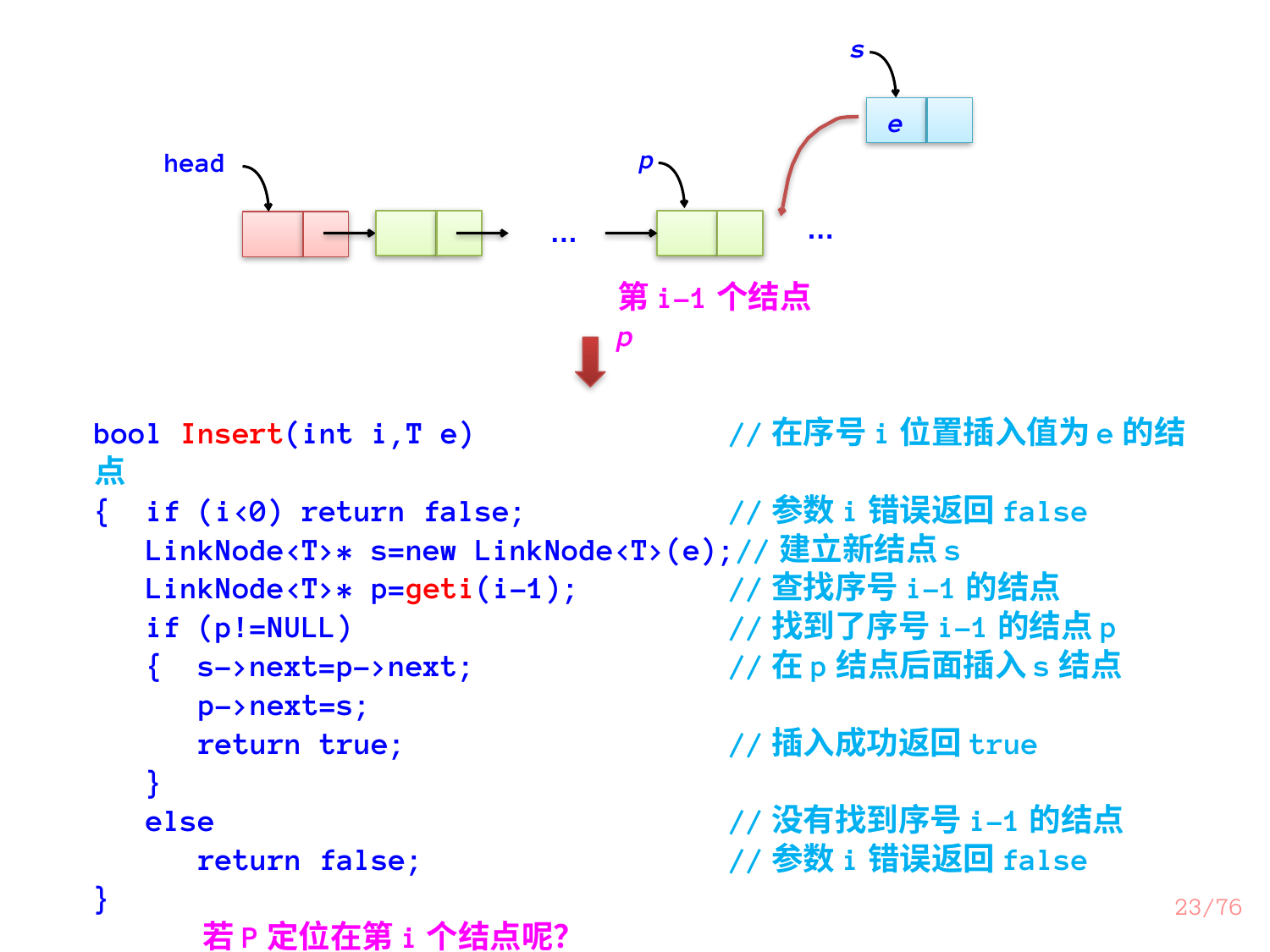

s

e

p
head

…

…

第i-1个结点p

bool Insert(int i,T e)		//在序号i位置插入值为e的结点
{  if (i<0) return false; 		//参数i错误返回false
   LinkNode<T>* s=new LinkNode<T>(e);//建立新结点s
   LinkNode<T>* p=geti(i-1);		//查找序号i-1的结点
   if (p!=NULL)			//找到了序号i-1的结点p
   {  s->next=p->next;		//在p结点后面插入s结点
      p->next=s;
      return true;			//插入成功返回true
   }
   else					//没有找到序号i-1的结点
      return false;			//参数i错误返回false
}
              若P定位在第i个结点呢？
23/76